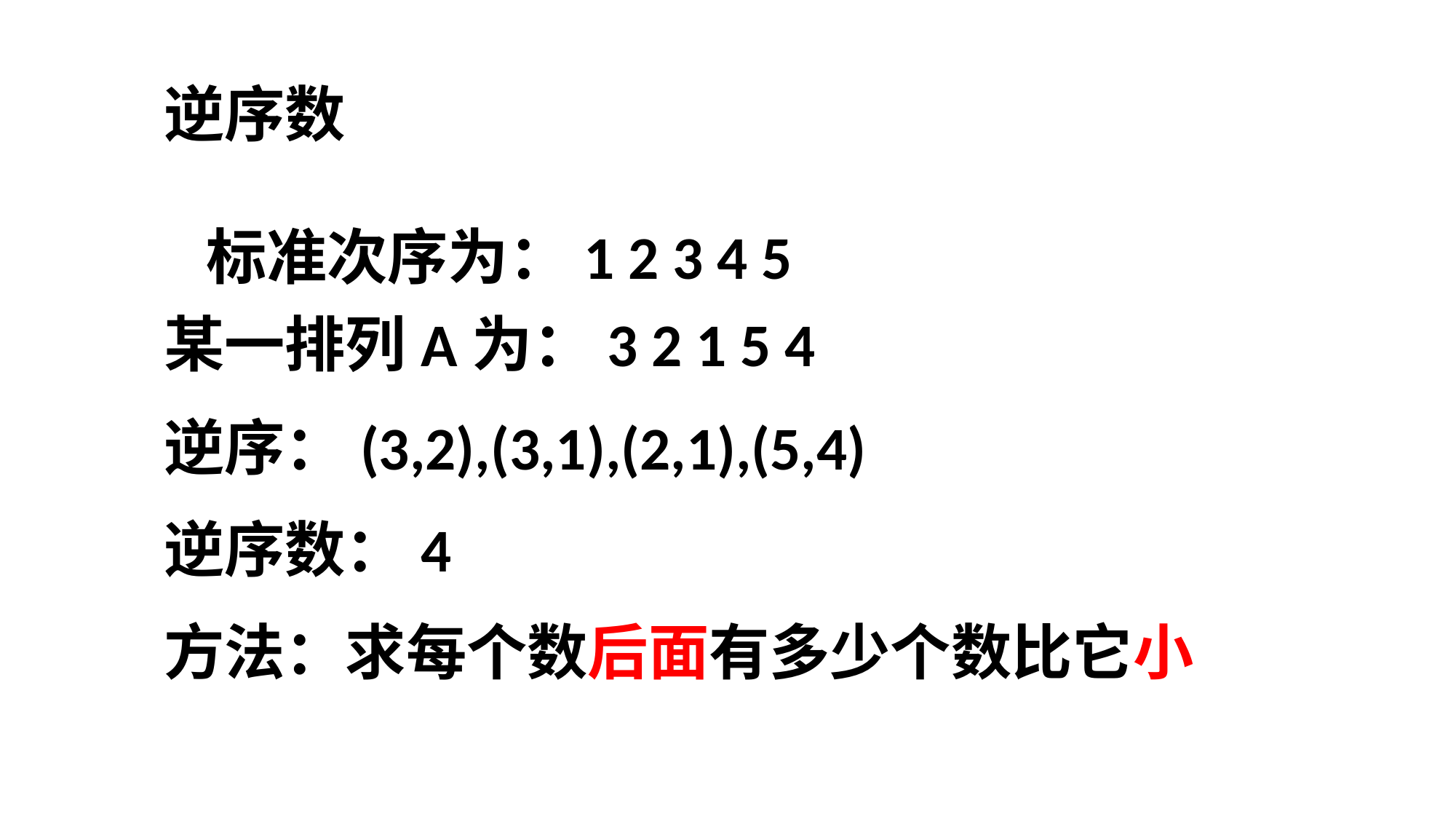

逆序数
  标准次序为：1 2 3 4 5
某一排列A为：3 2 1 5 4
逆序：(3,2),(3,1),(2,1),(5,4)
逆序数：4
方法：求每个数后面有多少个数比它小